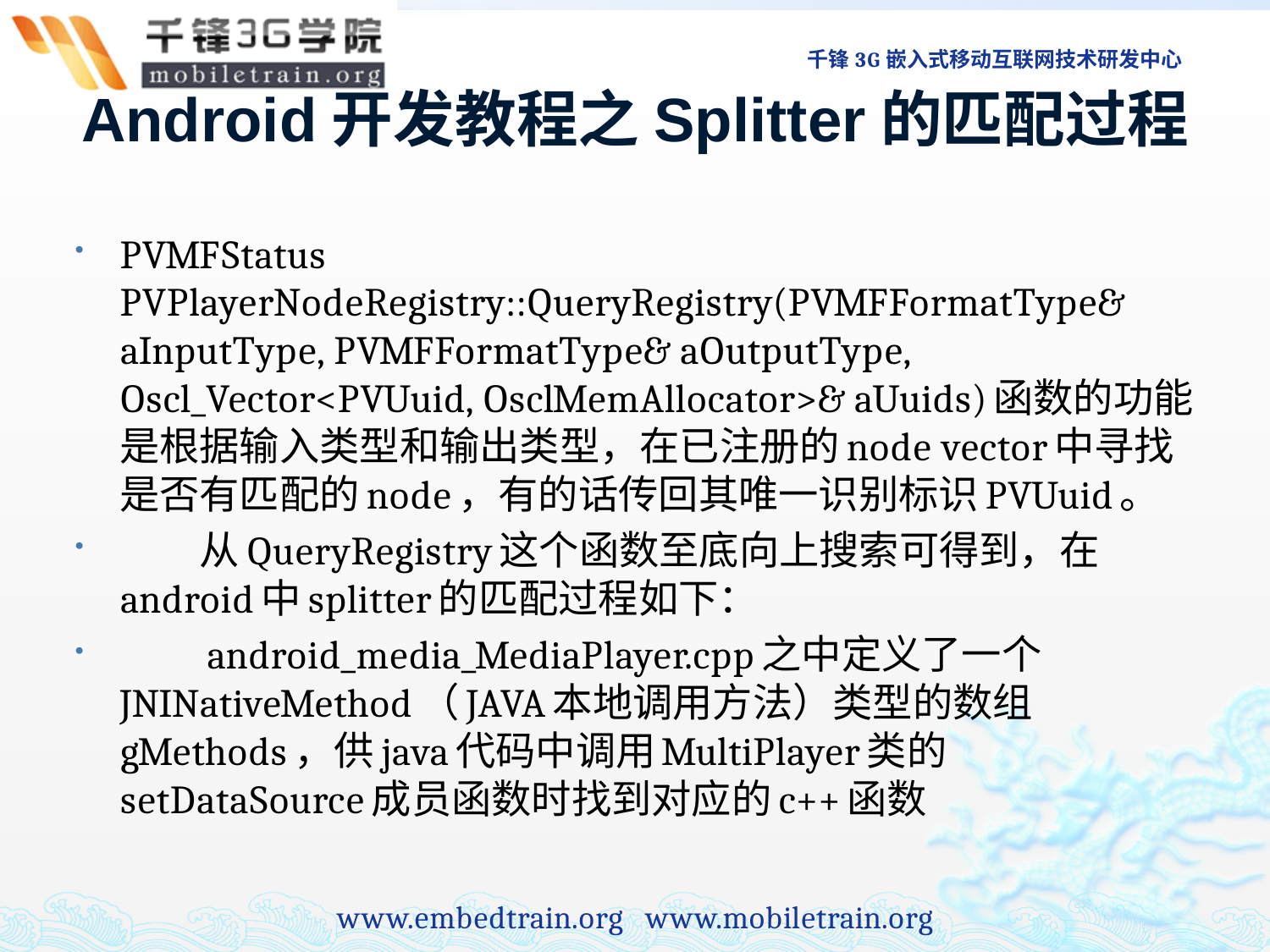

# Android开发教程之Splitter的匹配过程
PVMFStatus PVPlayerNodeRegistry::QueryRegistry(PVMFFormatType& aInputType, PVMFFormatType& aOutputType, Oscl_Vector<PVUuid, OsclMemAllocator>& aUuids)函数的功能是根据输入类型和输出类型，在已注册的node vector中寻找是否有匹配的node，有的话传回其唯一识别标识PVUuid。
　　从QueryRegistry这个函数至底向上搜索可得到，在android中splitter的匹配过程如下：
　　android_media_MediaPlayer.cpp之中定义了一个JNINativeMethod（JAVA本地调用方法）类型的数组gMethods，供java代码中调用MultiPlayer类的setDataSource成员函数时找到对应的c++函数